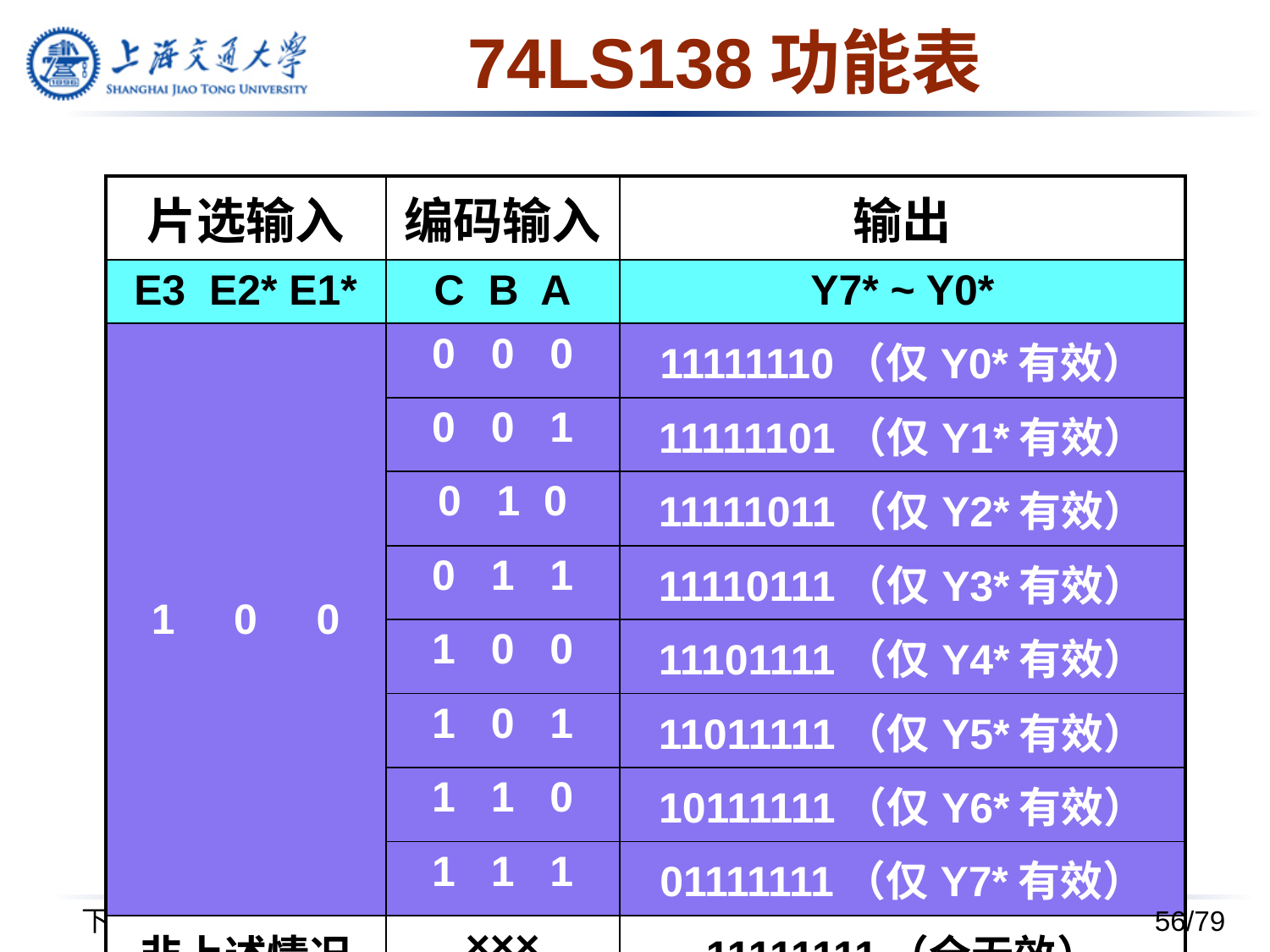

# 74LS138功能表
| 片选输入 | 编码输入 | 输出 |
| --- | --- | --- |
| E3 E2\* E1\* | C B A | Y7\* ~ Y0\* |
| 1 0 0 | 0 0 0 | 11111110（仅Y0\*有效） |
|  | 0 0 1 | 11111101（仅Y1\*有效） |
|  | 0 1 0 | 11111011（仅Y2\*有效） |
|  | 0 1 1 | 11110111（仅Y3\*有效） |
|  | 1 0 0 | 11101111（仅Y4\*有效） |
|  | 1 0 1 | 11011111（仅Y5\*有效） |
|  | 1 1 0 | 10111111（仅Y6\*有效） |
|  | 1 1 1 | 01111111（仅Y7\*有效） |
| 非上述情况 | ××× | 11111111（全无效） |
下午8时24分
56/79